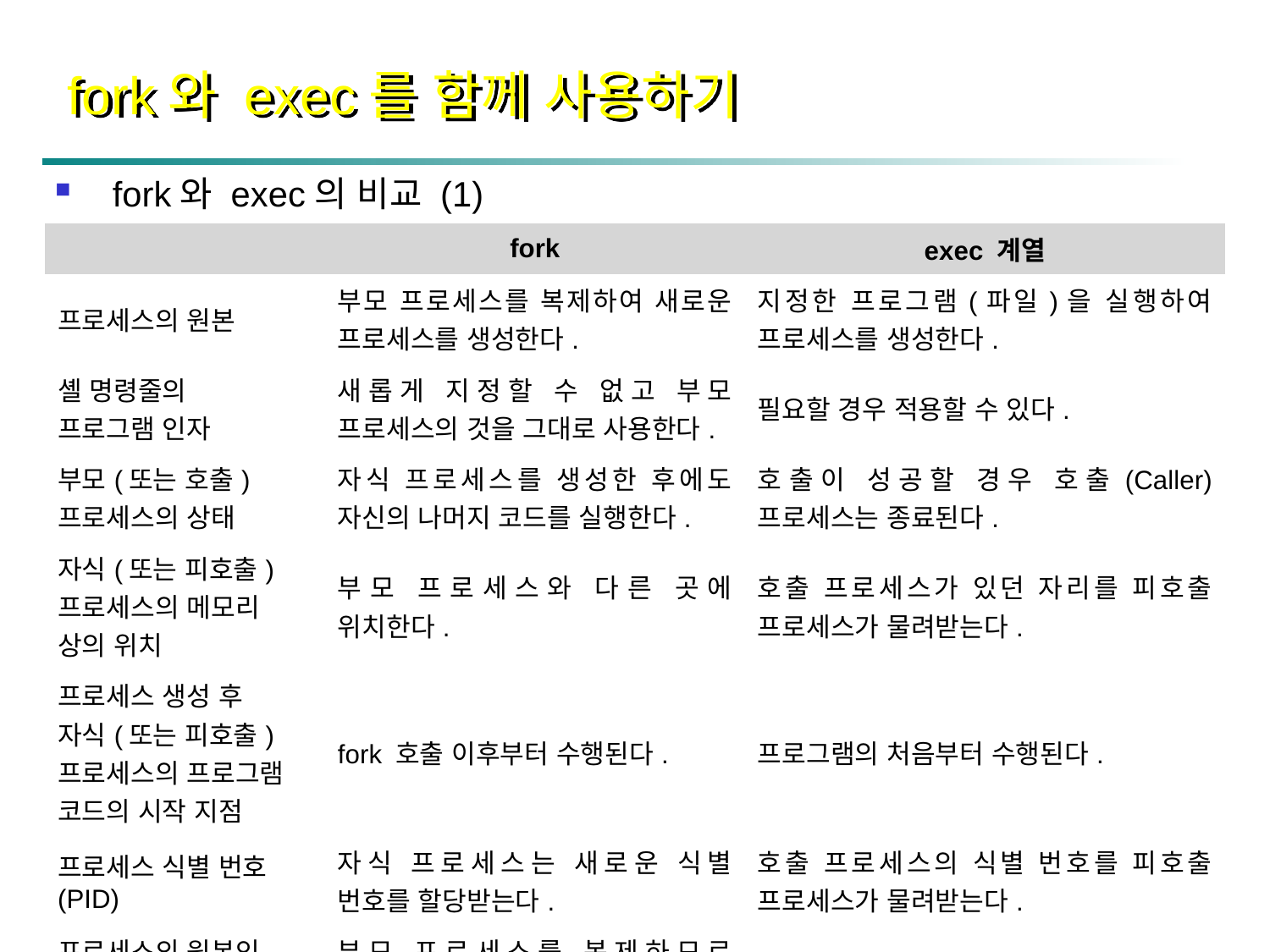

fork와 exec를 함께 사용하기
 fork와 exec의 비교 (1)

|  | fork | exec 계열 |
| --- | --- | --- |
| 프로세스의 원본 | 부모 프로세스를 복제하여 새로운 프로세스를 생성한다. | 지정한 프로그램(파일)을 실행하여 프로세스를 생성한다. |
| 셸 명령줄의 프로그램 인자 | 새롭게 지정할 수 없고 부모 프로세스의 것을 그대로 사용한다. | 필요할 경우 적용할 수 있다. |
| 부모(또는 호출) 프로세스의 상태 | 자식 프로세스를 생성한 후에도 자신의 나머지 코드를 실행한다. | 호출이 성공할 경우 호출(Caller) 프로세스는 종료된다. |
| 자식(또는 피호출) 프로세스의 메모리 상의 위치 | 부모 프로세스와 다른 곳에 위치한다. | 호출 프로세스가 있던 자리를 피호출 프로세스가 물려받는다. |
| 프로세스 생성 후 자식(또는 피호출) 프로세스의 프로그램 코드의 시작 지점 | fork 호출 이후부터 수행된다. | 프로그램의 처음부터 수행된다. |
| 프로세스 식별 번호 (PID) | 자식 프로세스는 새로운 식별 번호를 할당받는다. | 호출 프로세스의 식별 번호를 피호출 프로세스가 물려받는다. |
| 프로세스의 원본인 파일에 대한 권한 | 부모 프로세스를 복제하므로 상관없다. | 실행 파일에 대한 실행 권한이 필요하다. |